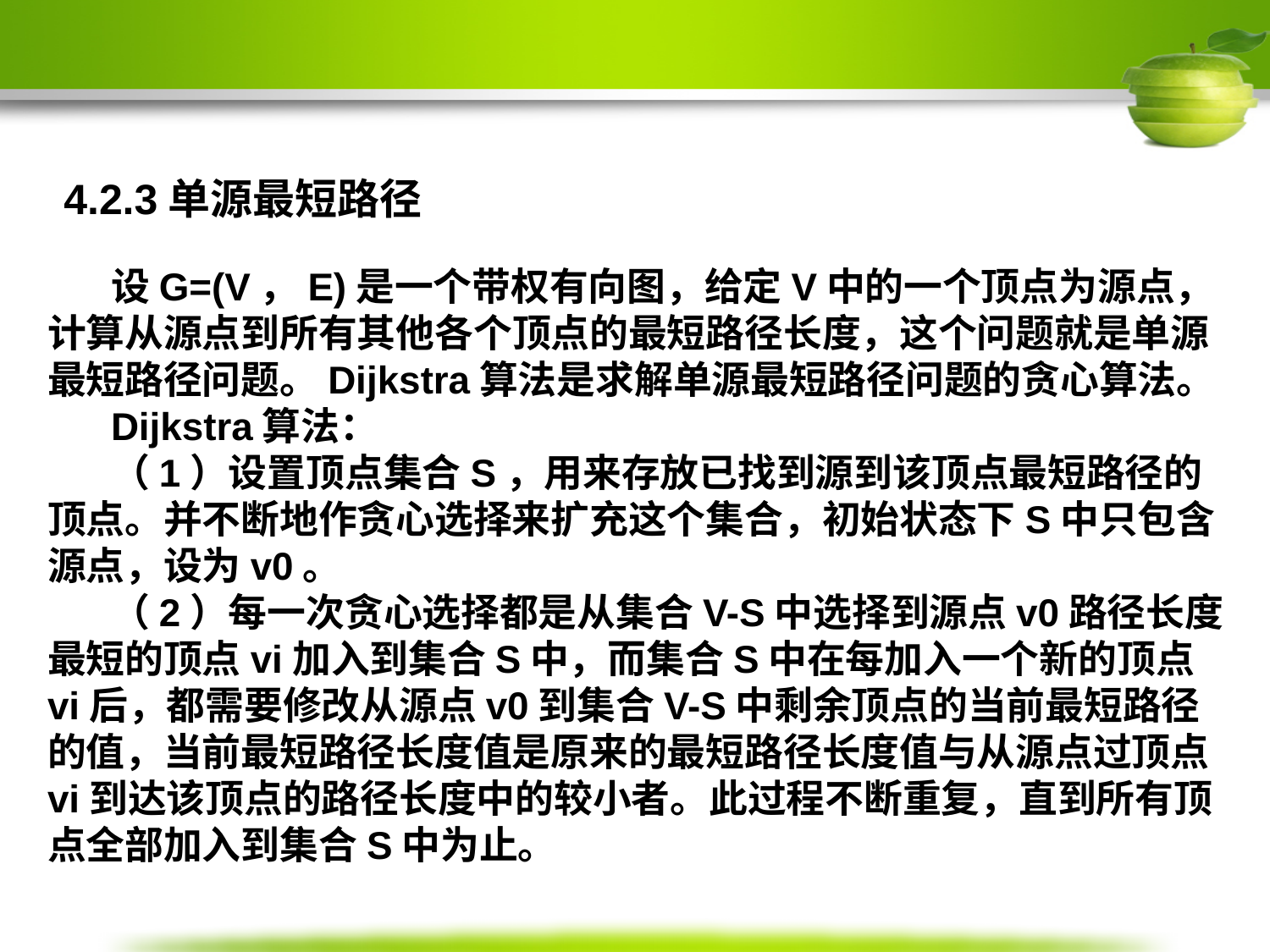

4.2.3单源最短路径
设G=(V，E)是一个带权有向图，给定V中的一个顶点为源点，计算从源点到所有其他各个顶点的最短路径长度，这个问题就是单源最短路径问题。Dijkstra算法是求解单源最短路径问题的贪心算法。
Dijkstra算法：
（1）设置顶点集合S，用来存放已找到源到该顶点最短路径的顶点。并不断地作贪心选择来扩充这个集合，初始状态下S中只包含源点，设为v0。
（2）每一次贪心选择都是从集合V-S中选择到源点v0路径长度最短的顶点vi加入到集合S中，而集合S中在每加入一个新的顶点vi后，都需要修改从源点v0到集合V-S中剩余顶点的当前最短路径的值，当前最短路径长度值是原来的最短路径长度值与从源点过顶点vi到达该顶点的路径长度中的较小者。此过程不断重复，直到所有顶点全部加入到集合S中为止。